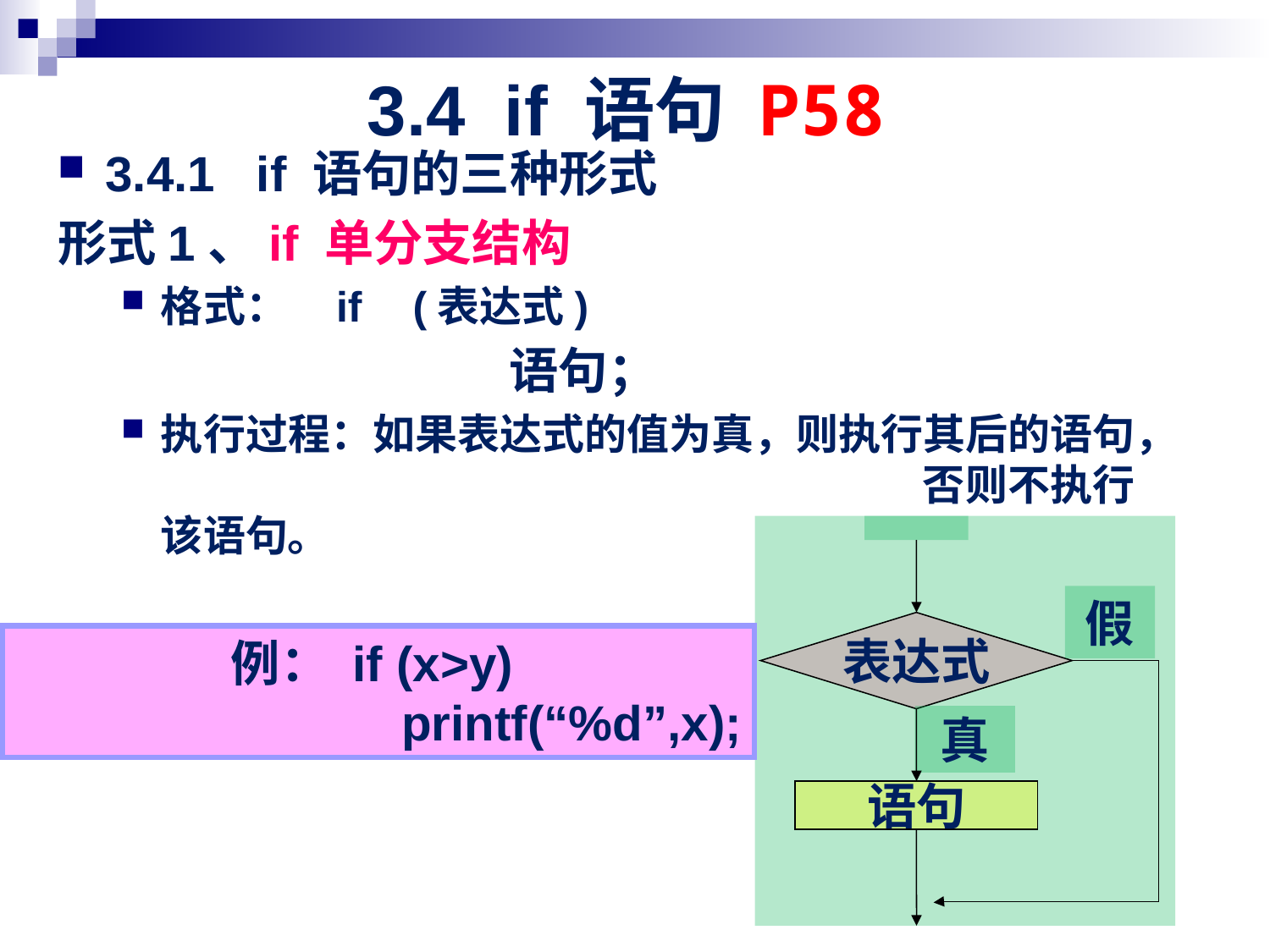

# 3.4  if 语句 P58
3.4.1   if 语句的三种形式
形式1、if 单分支结构
格式：    if  (表达式)
				 语句；
执行过程：如果表达式的值为真，则执行其后的语句，						否则不执行该语句。

假
表达式

真

语句

例： if (x>y)
                             printf(“%d”,x);
13